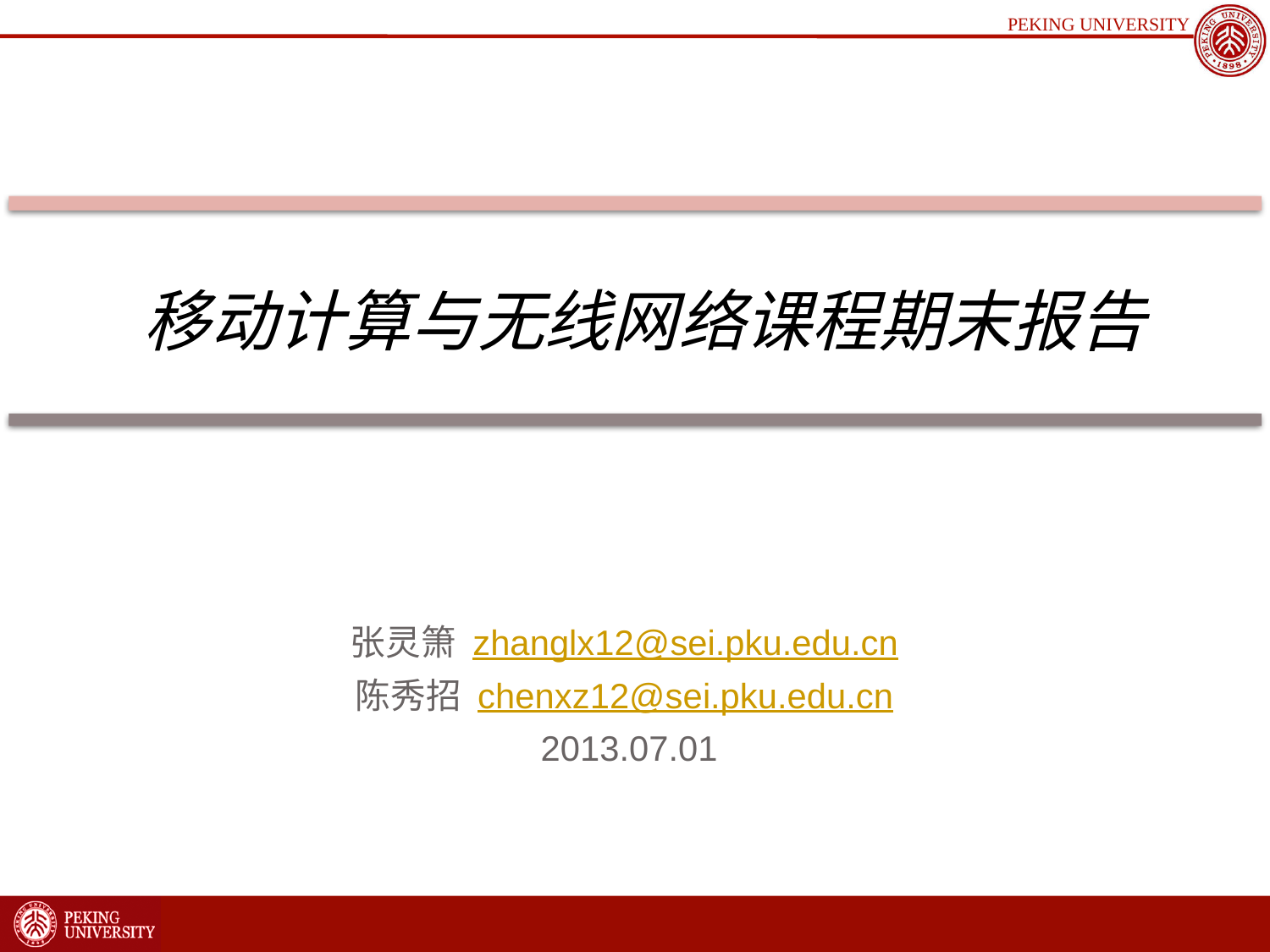

# 移动计算与无线网络课程期末报告
张灵箫 zhanglx12@sei.pku.edu.cn
陈秀招 chenxz12@sei.pku.edu.cn
 2013.07.01